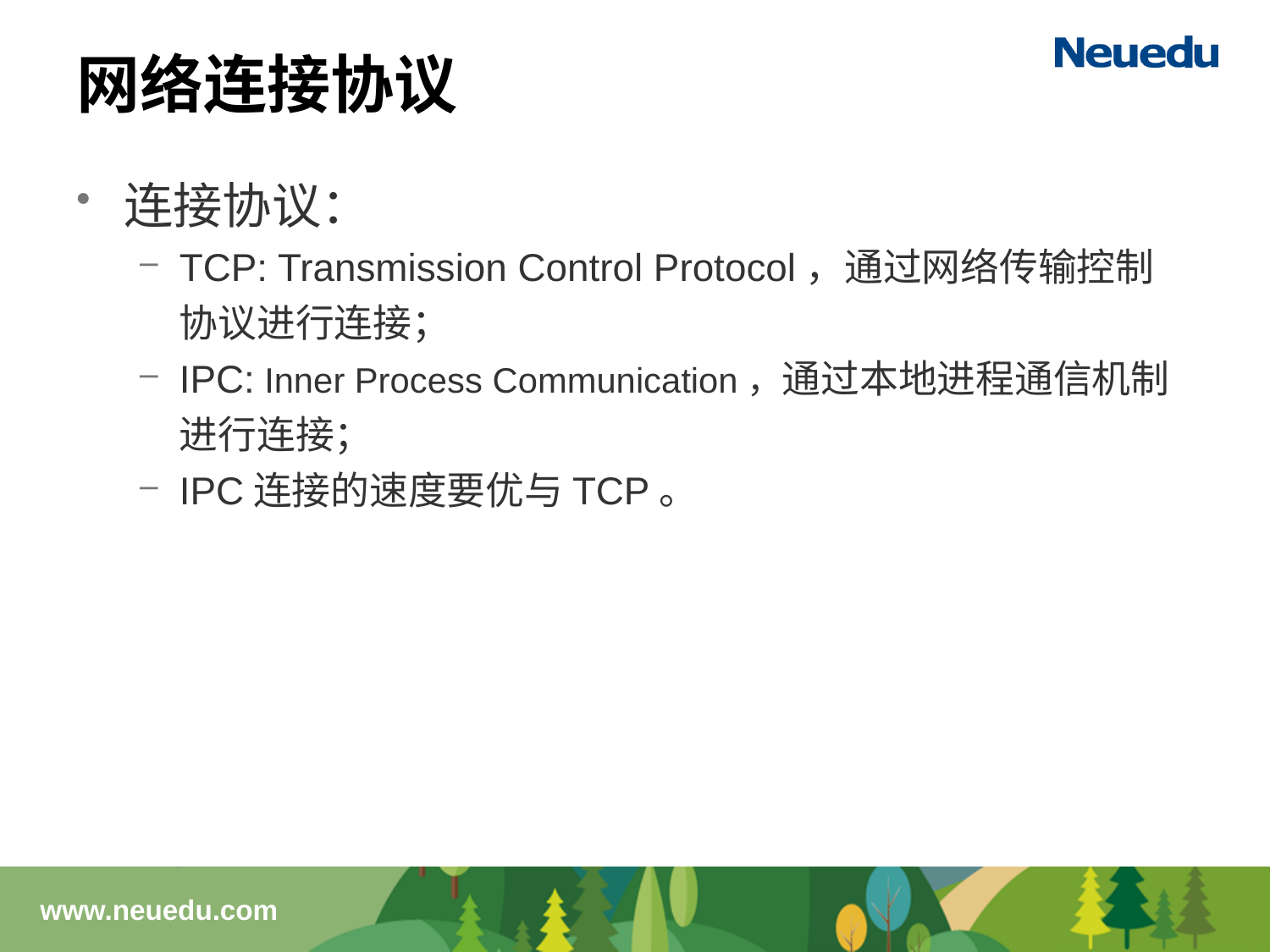

# 网络连接协议
连接协议：
TCP: Transmission Control Protocol，通过网络传输控制协议进行连接；
IPC: Inner Process Communication，通过本地进程通信机制进行连接；
IPC连接的速度要优与TCP。